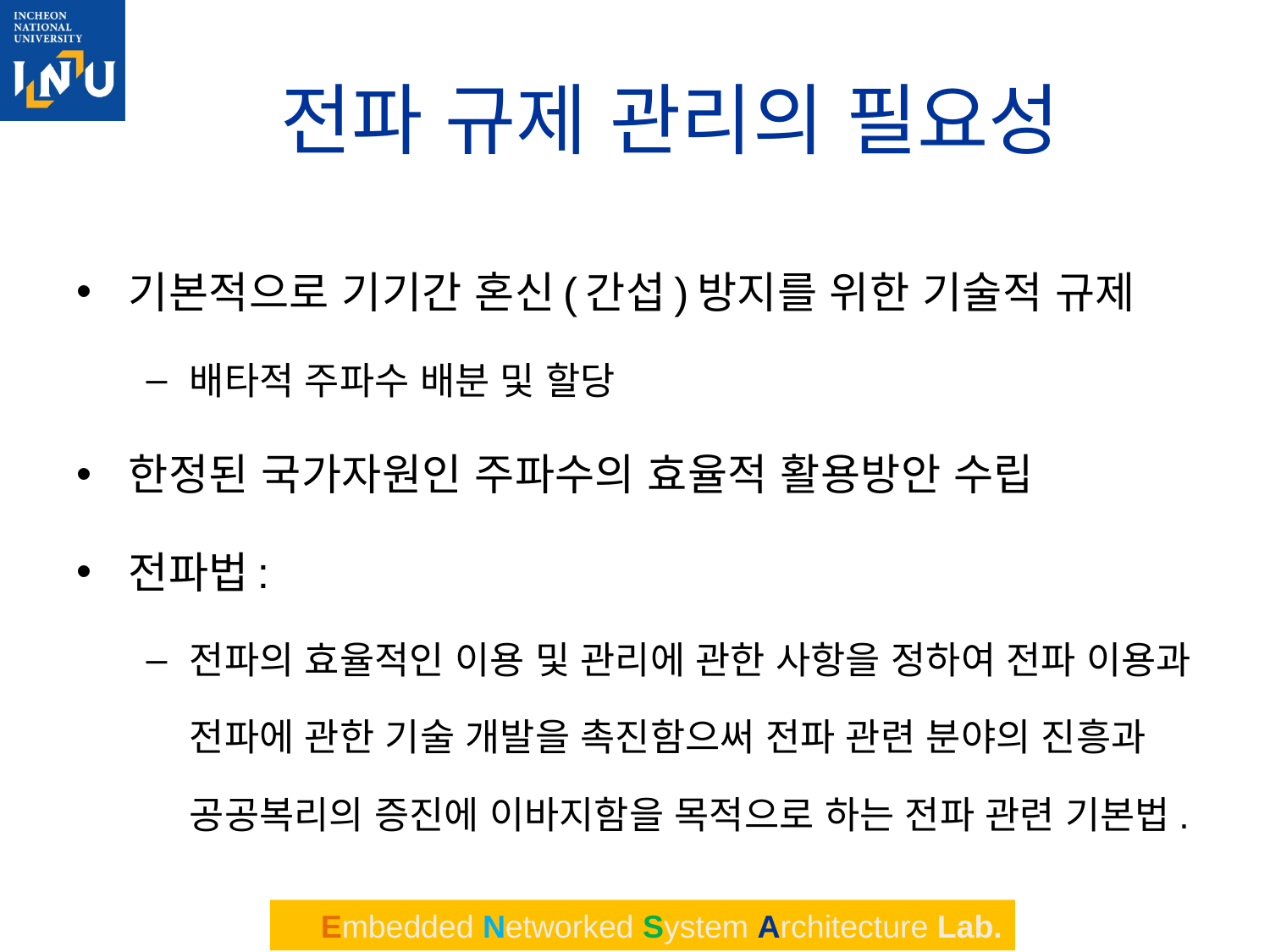

# 전파 규제 관리의 필요성
기본적으로 기기간 혼신(간섭)방지를 위한 기술적 규제
배타적 주파수 배분 및 할당
한정된 국가자원인 주파수의 효율적 활용방안 수립
전파법:
전파의 효율적인 이용 및 관리에 관한 사항을 정하여 전파 이용과 전파에 관한 기술 개발을 촉진함으써 전파 관련 분야의 진흥과 공공복리의 증진에 이바지함을 목적으로 하는 전파 관련 기본법.